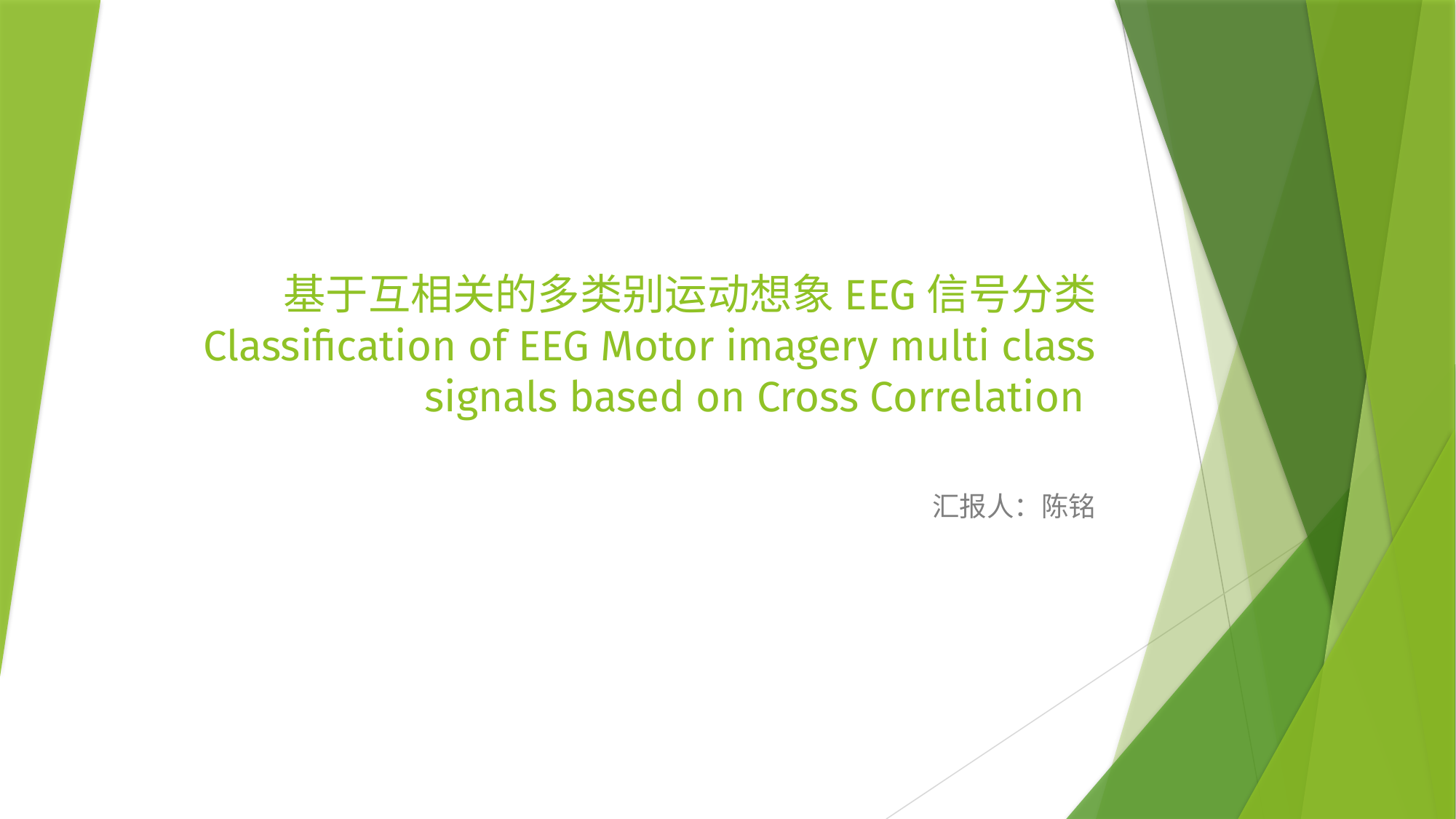

# 基于互相关的多类别运动想象EEG信号分类 Classification of EEG Motor imagery multi class signals based on Cross Correlation
汇报人：陈铭